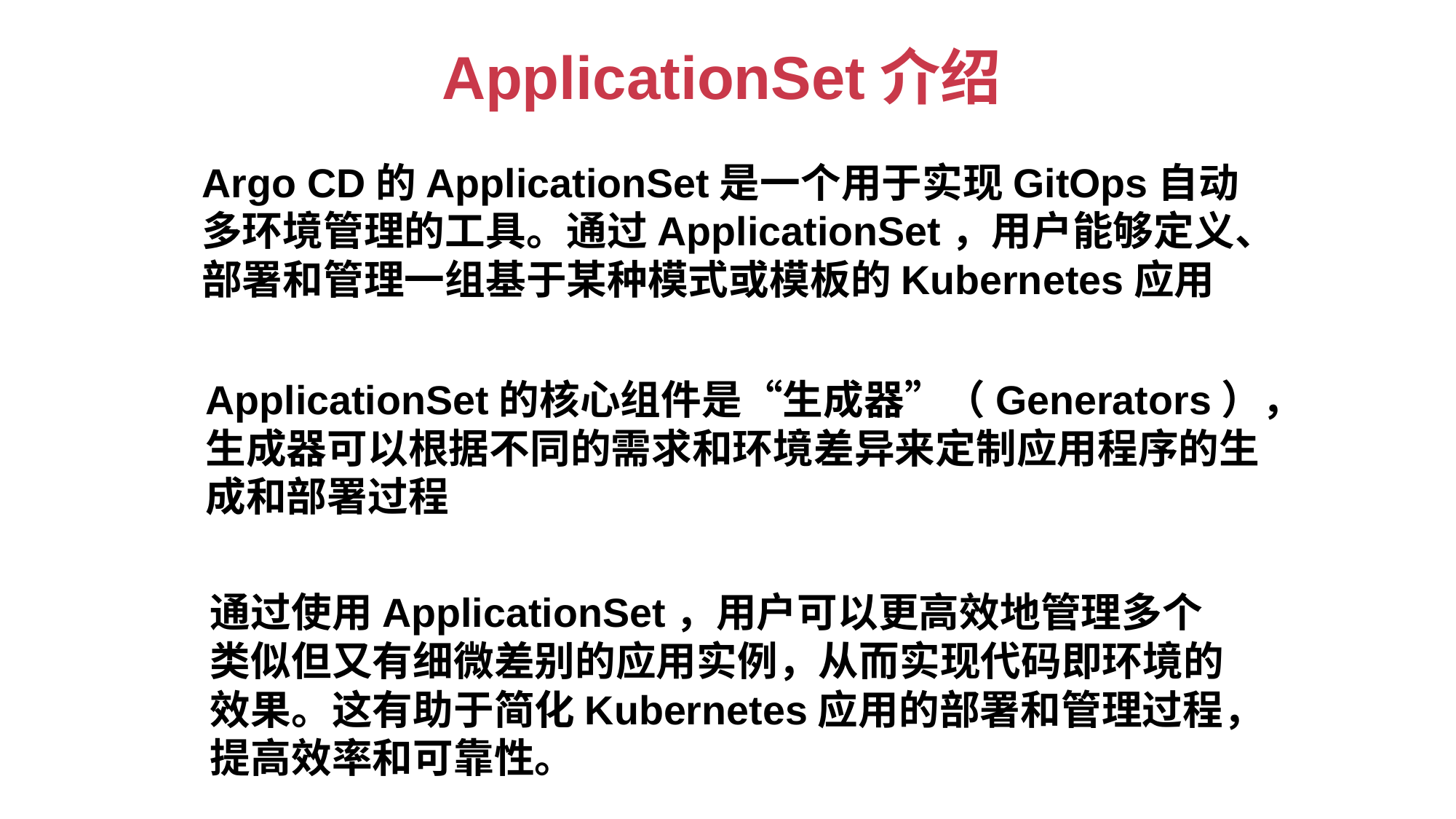

ApplicationSet介绍
Argo CD的ApplicationSet是一个用于实现GitOps自动多环境管理的工具。通过ApplicationSet，用户能够定义、部署和管理一组基于某种模式或模板的Kubernetes应用

ApplicationSet的核心组件是“生成器”（Generators），生成器可以根据不同的需求和环境差异来定制应用程序的生成和部署过程

通过使用ApplicationSet，用户可以更高效地管理多个类似但又有细微差别的应用实例，从而实现代码即环境的效果。这有助于简化Kubernetes应用的部署和管理过程，提高效率和可靠性。